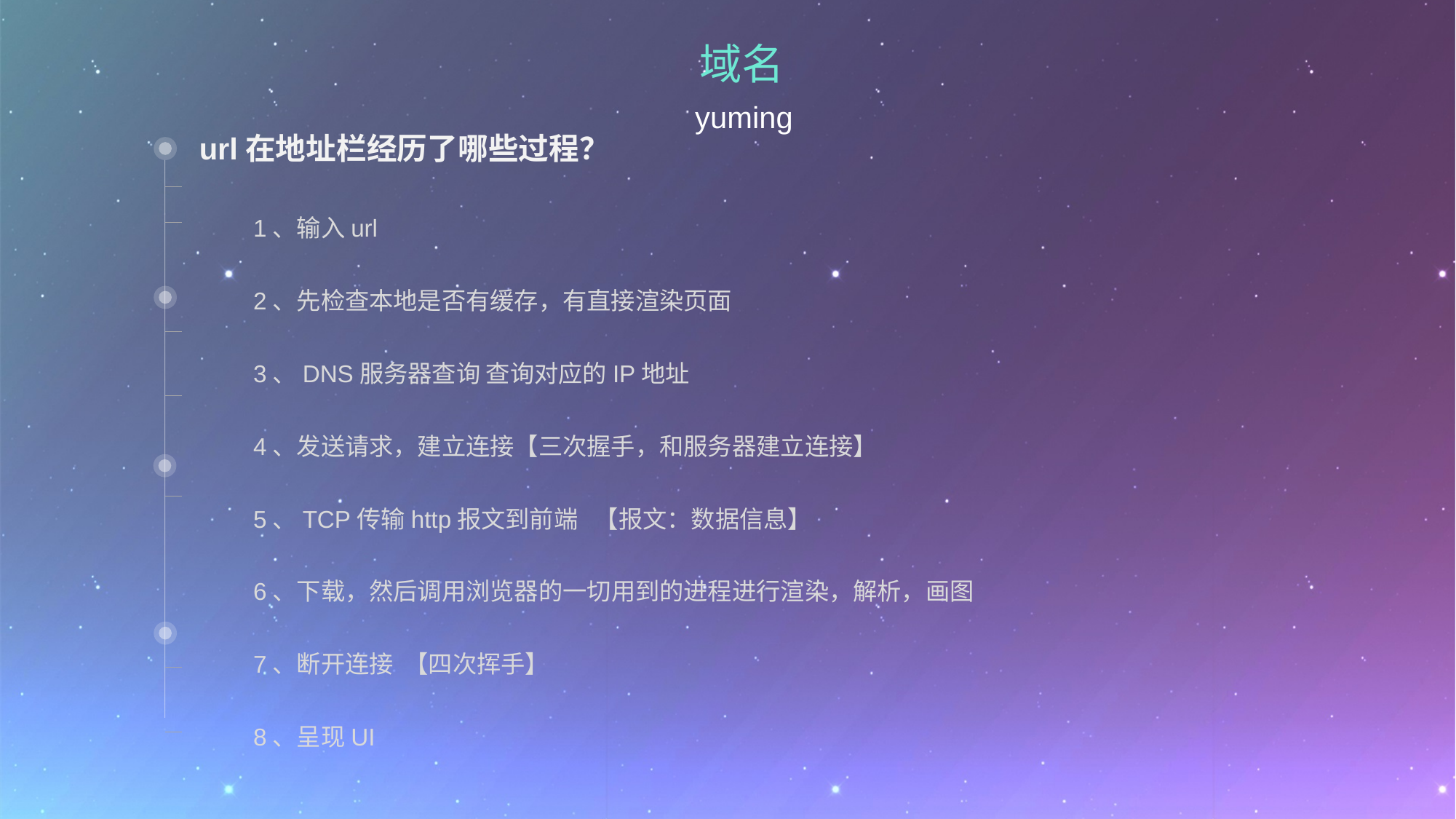

域名
yuming
url在地址栏经历了哪些过程？

         1、输入url
         2、先检查本地是否有缓存，有直接渲染页面
         3、DNS服务器查询 查询对应的IP地址
         4、发送请求，建立连接【三次握手，和服务器建立连接】
         5、TCP传输http报文到前端   【报文：数据信息】
         6、下载，然后调用浏览器的一切用到的进程进行渲染，解析，画图
         7、断开连接  【四次挥手】
         8、呈现UI